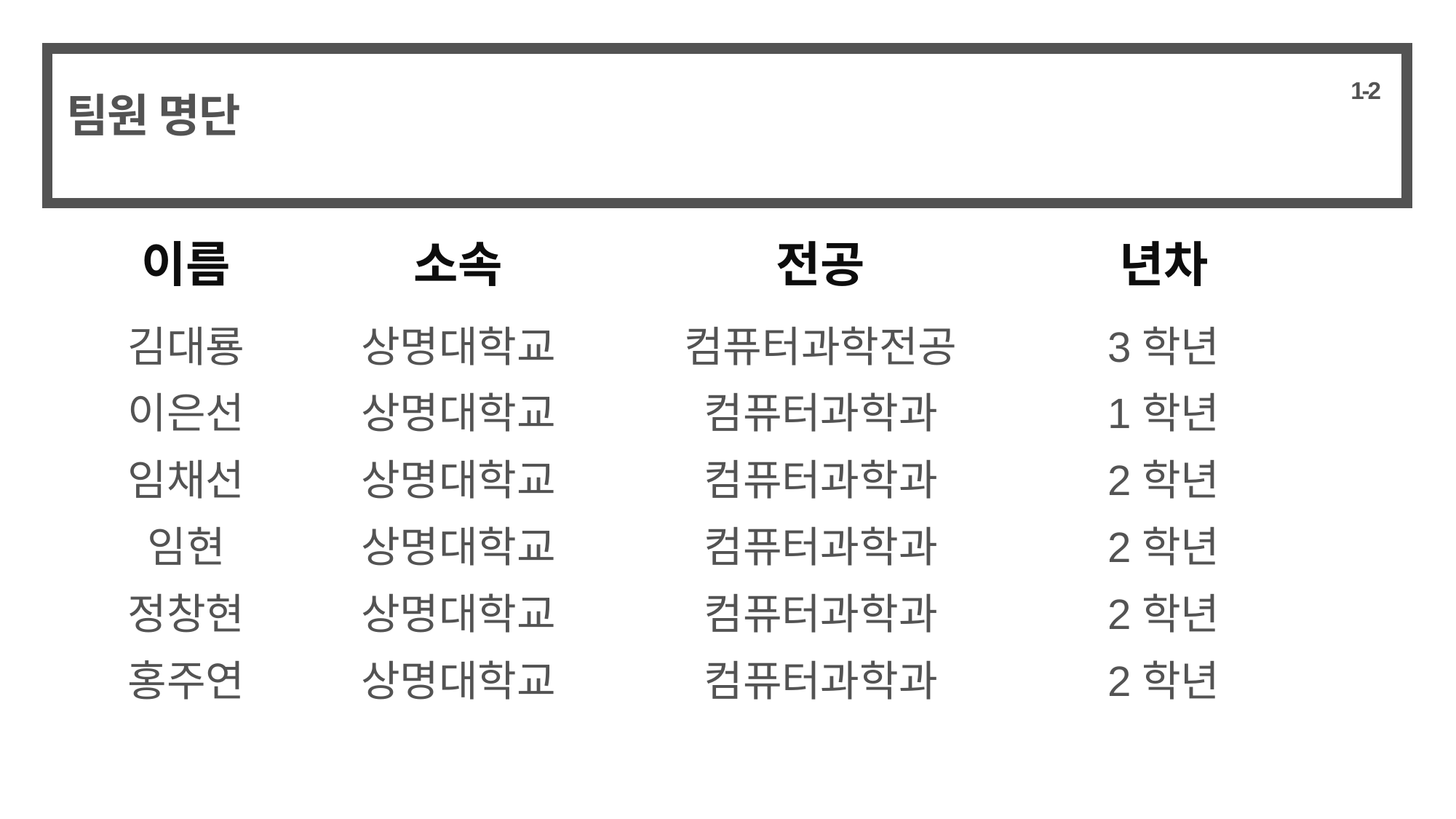

1-2

팀원 명단
이름
소속
전공
년차
김대룡
상명대학교
컴퓨터과학전공
3학년
이은선
상명대학교
컴퓨터과학과
1학년
임채선
상명대학교
컴퓨터과학과
2학년
임현
상명대학교
컴퓨터과학과
2학년
정창현
상명대학교
컴퓨터과학과
2학년
홍주연
상명대학교
컴퓨터과학과
2학년